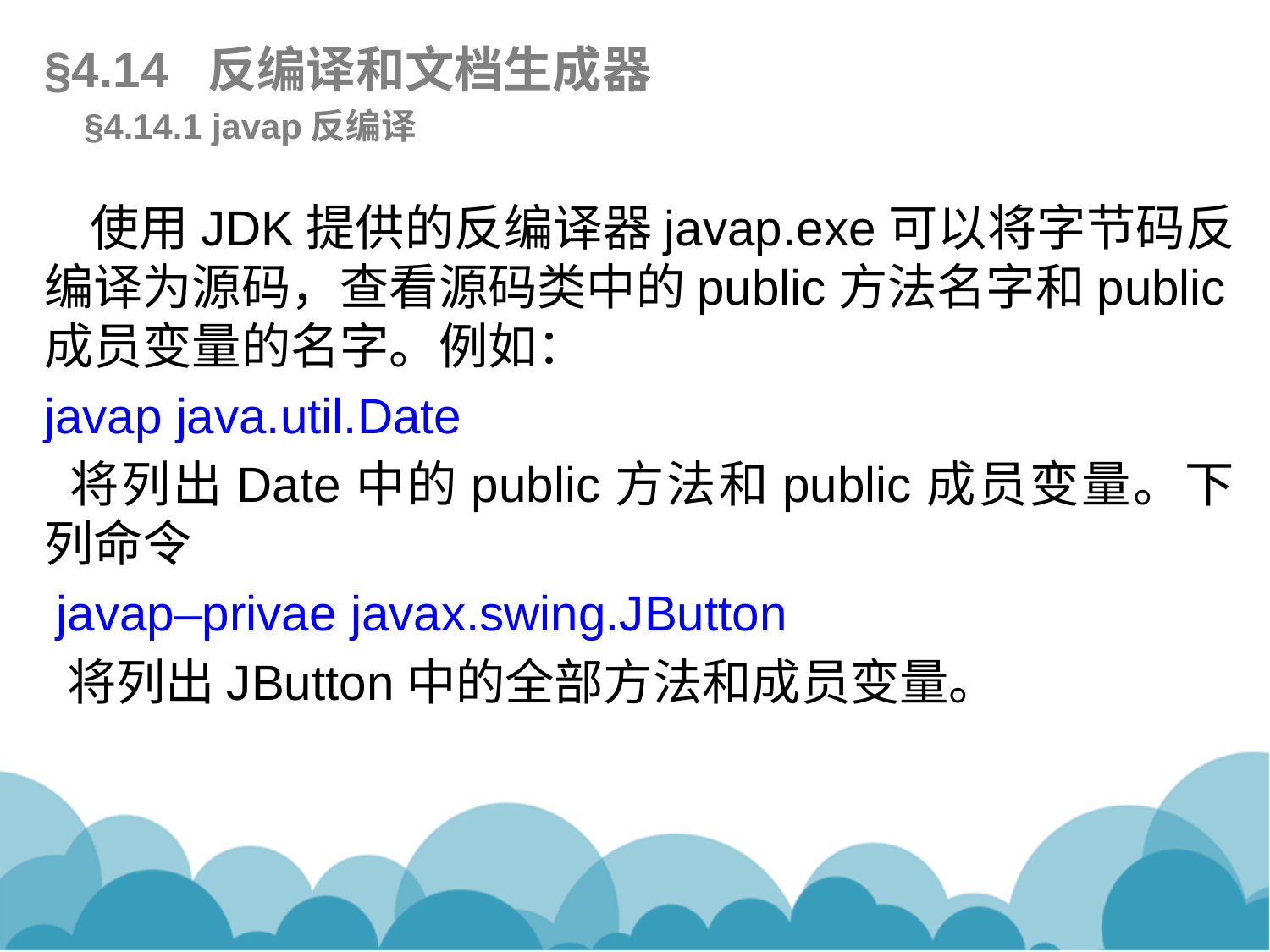

§4.14  反编译和文档生成器
§4.14.1 javap反编译
   使用JDK提供的反编译器javap.exe可以将字节码反编译为源码，查看源码类中的public方法名字和public成员变量的名字。例如：
javap java.util.Date
 将列出Date中的public方法和public成员变量。下列命令
 javap–privae javax.swing.JButton
 将列出JButton中的全部方法和成员变量。

137